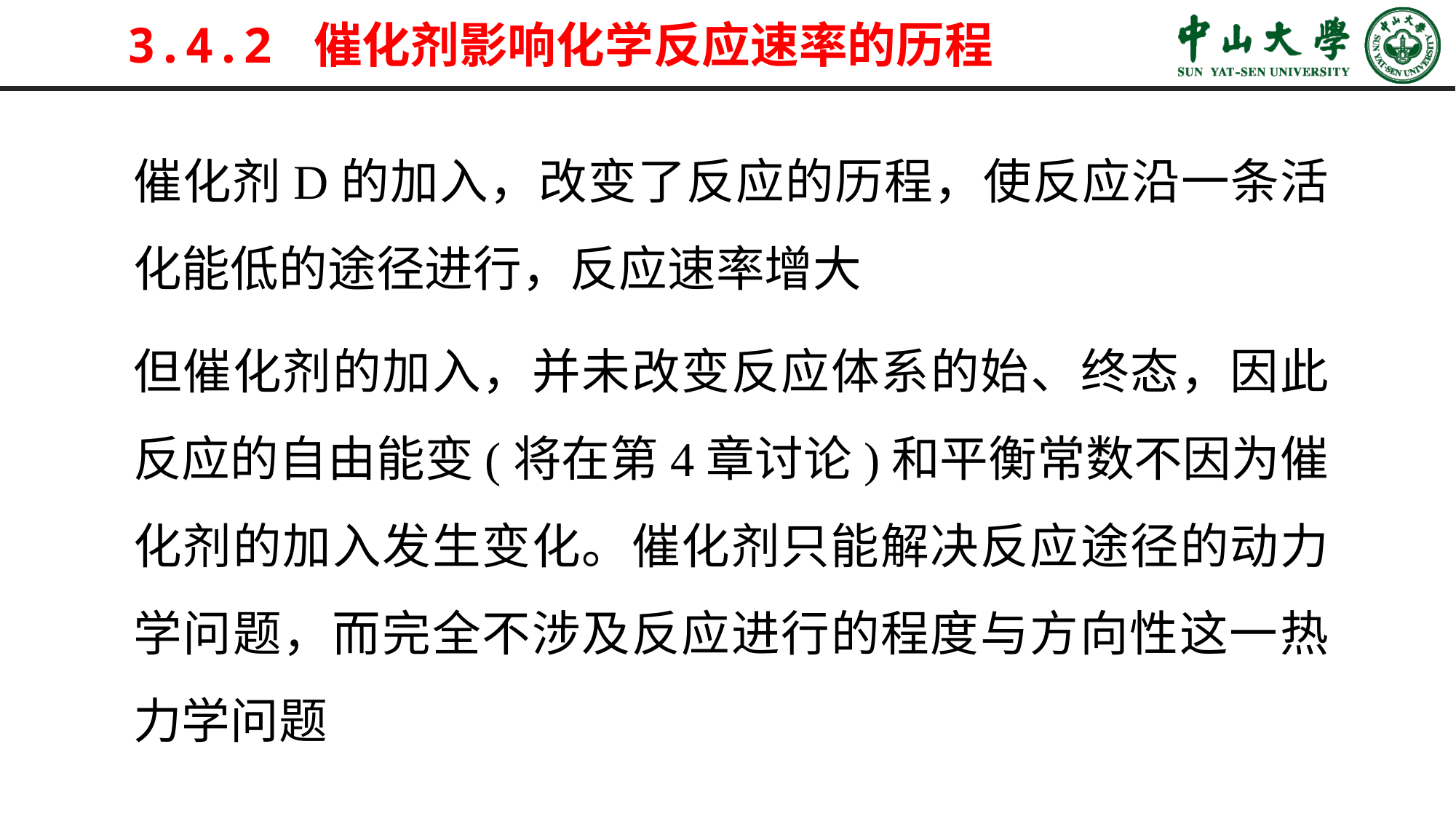

# 3.4.2 催化剂影响化学反应速率的历程
催化剂D的加入，改变了反应的历程，使反应沿一条活化能低的途径进行，反应速率增大
但催化剂的加入，并未改变反应体系的始、终态，因此反应的自由能变(将在第4章讨论)和平衡常数不因为催化剂的加入发生变化。催化剂只能解决反应途径的动力学问题，而完全不涉及反应进行的程度与方向性这一热力学问题